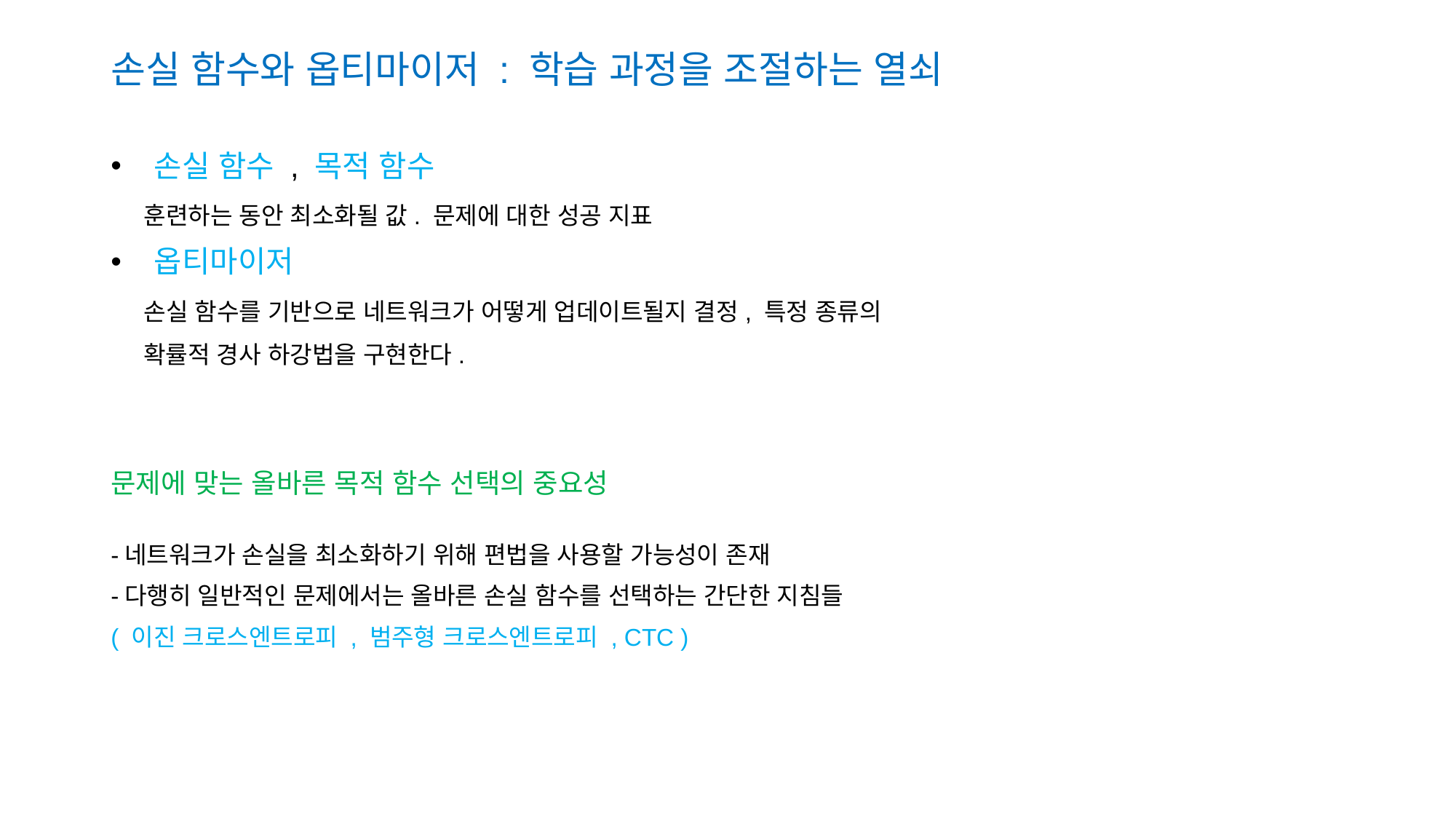

# 손실 함수와 옵티마이저 : 학습 과정을 조절하는 열쇠
 손실 함수 , 목적 함수
   훈련하는 동안 최소화될 값. 문제에 대한 성공 지표
 옵티마이저
   손실 함수를 기반으로 네트워크가 어떻게 업데이트될지 결정, 특정 종류의
    확률적 경사 하강법을 구현한다.

문제에 맞는 올바른 목적 함수 선택의 중요성

-네트워크가 손실을 최소화하기 위해 편법을 사용할 가능성이 존재
-다행히 일반적인 문제에서는 올바른 손실 함수를 선택하는 간단한 지침들
( 이진 크로스엔트로피 , 범주형 크로스엔트로피 , CTC )